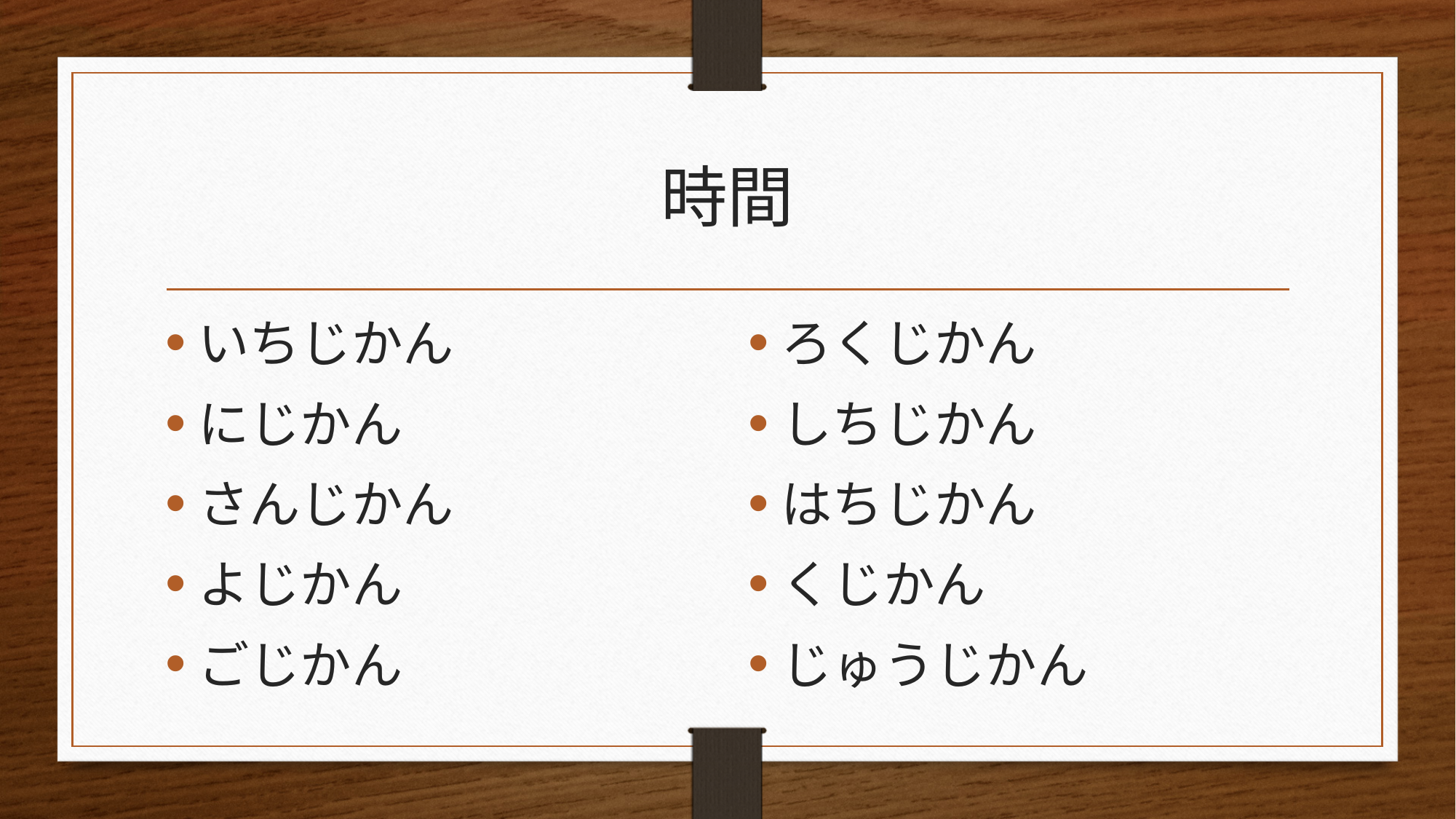

# 時間
いちじかん
にじかん
さんじかん
よじかん
ごじかん
ろくじかん
しちじかん
はちじかん
くじかん
じゅうじかん